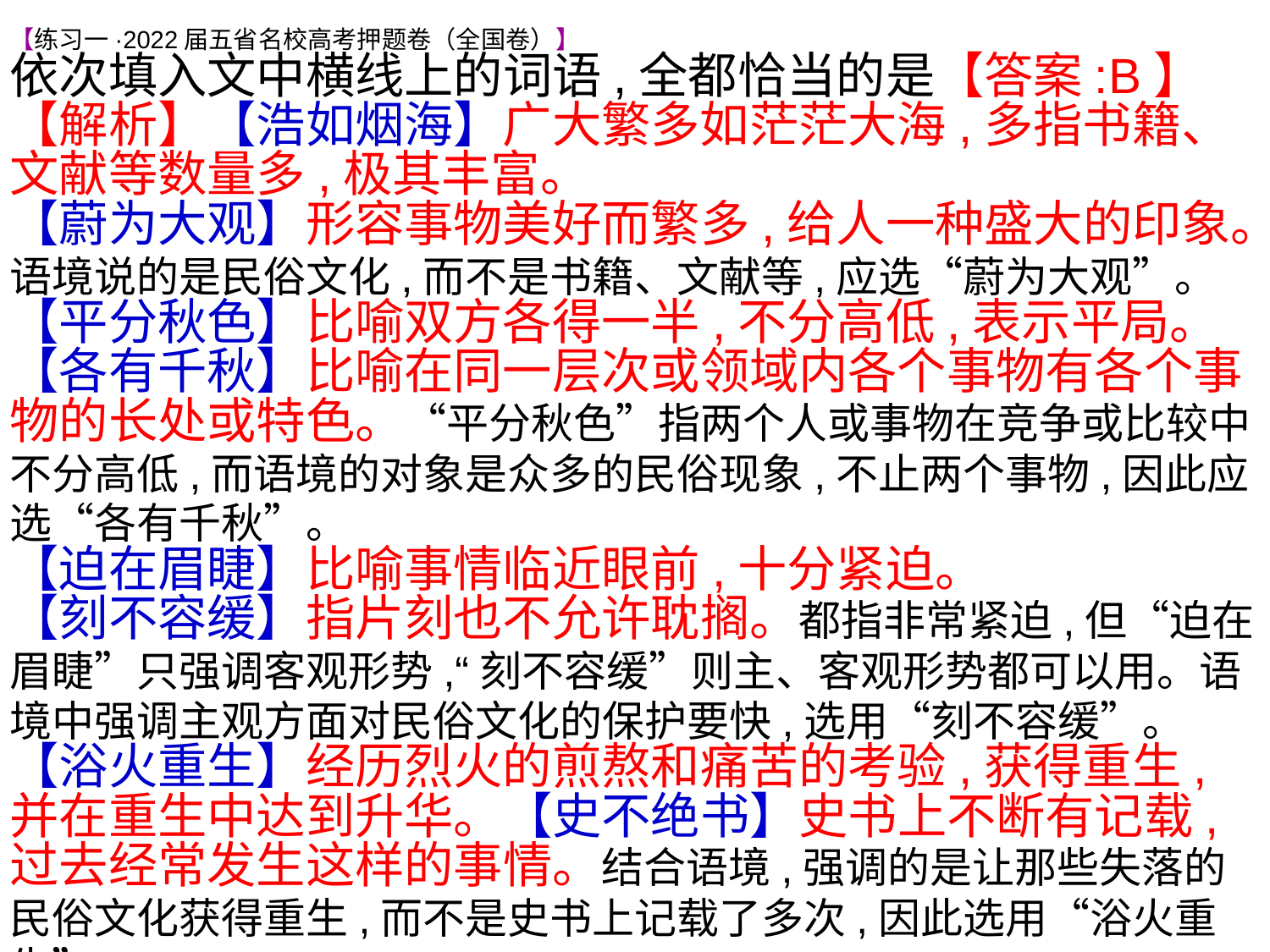

【练习一·2022届五省名校高考押题卷（全国卷）】
依次填入文中横线上的词语,全都恰当的是【答案:B】【解析】【浩如烟海】广大繁多如茫茫大海,多指书籍、文献等数量多,极其丰富。
【蔚为大观】形容事物美好而繁多,给人一种盛大的印象。语境说的是民俗文化,而不是书籍、文献等,应选“蔚为大观”。
【平分秋色】比喻双方各得一半,不分高低,表示平局。【各有千秋】比喻在同一层次或领域内各个事物有各个事物的长处或特色。“平分秋色”指两个人或事物在竞争或比较中不分高低,而语境的对象是众多的民俗现象,不止两个事物,因此应选“各有千秋”。
【迫在眉睫】比喻事情临近眼前,十分紧迫。
【刻不容缓】指片刻也不允许耽搁。都指非常紧迫,但“迫在眉睫”只强调客观形势,“刻不容缓”则主、客观形势都可以用。语境中强调主观方面对民俗文化的保护要快,选用“刻不容缓”。
【浴火重生】经历烈火的煎熬和痛苦的考验,获得重生,并在重生中达到升华。【史不绝书】史书上不断有记载,过去经常发生这样的事情。结合语境,强调的是让那些失落的民俗文化获得重生,而不是史书上记载了多次,因此选用“浴火重生”。